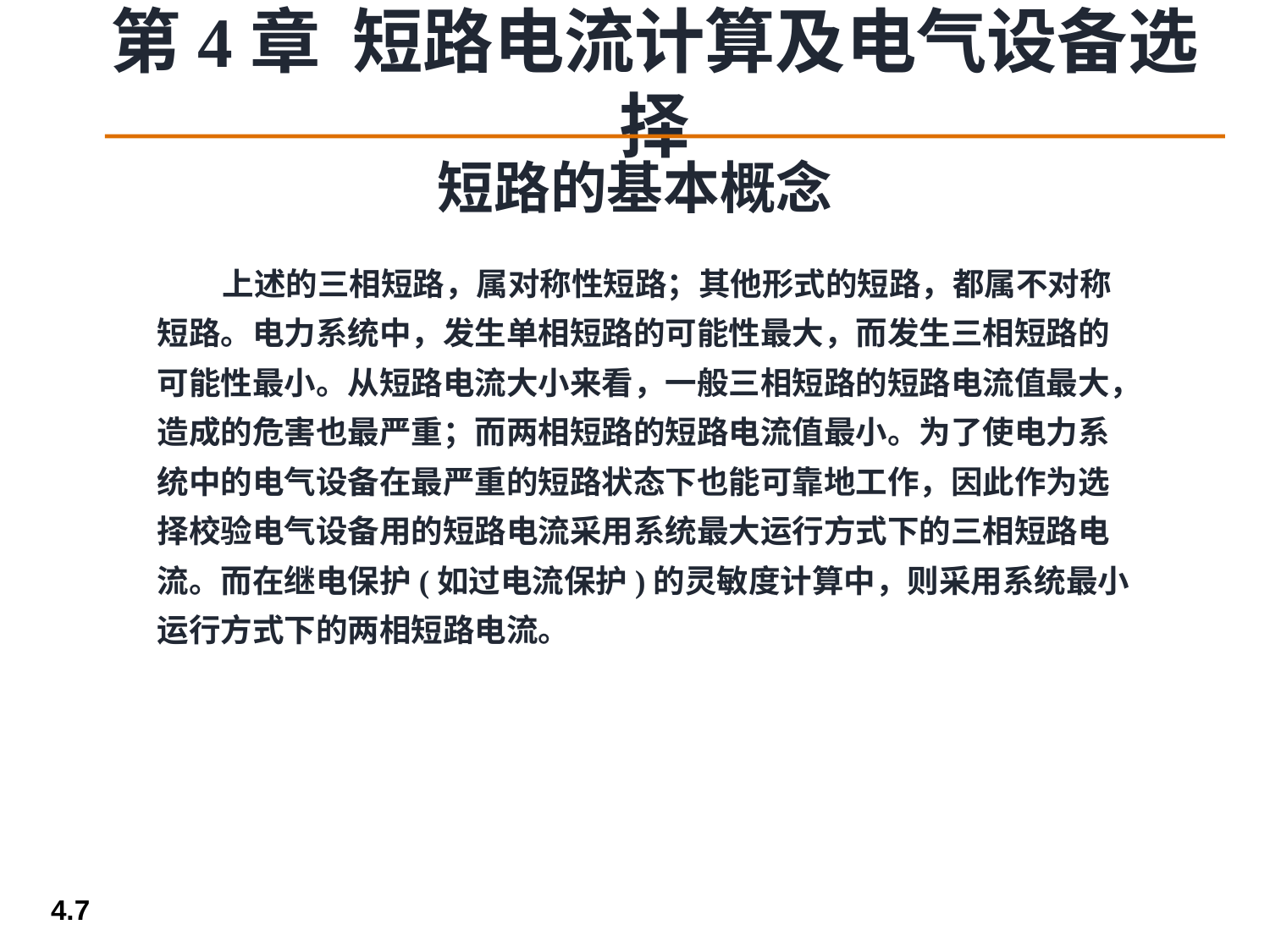

短路的基本概念
        上述的三相短路，属对称性短路；其他形式的短路，都属不对称短路。电力系统中，发生单相短路的可能性最大，而发生三相短路的可能性最小。从短路电流大小来看，一般三相短路的短路电流值最大，造成的危害也最严重；而两相短路的短路电流值最小。为了使电力系统中的电气设备在最严重的短路状态下也能可靠地工作，因此作为选择校验电气设备用的短路电流采用系统最大运行方式下的三相短路电流。而在继电保护(如过电流保护)的灵敏度计算中，则采用系统最小运行方式下的两相短路电流。